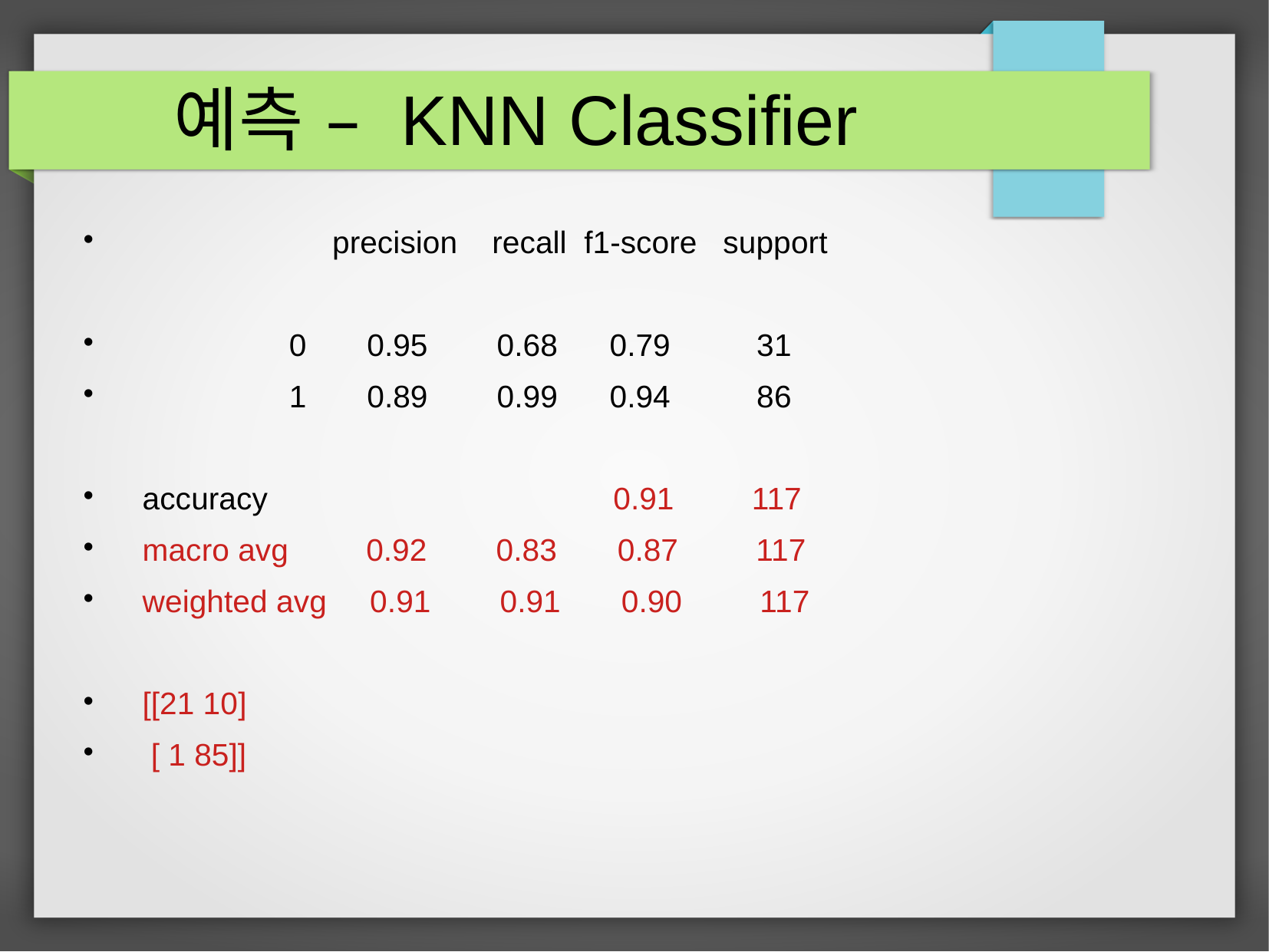

예측 – KNN Classifier
                      precision    recall  f1-score   support

                 0       0.95        0.68      0.79          31
                 1       0.89        0.99      0.94          86

accuracy                                        0.91         117
macro avg         0.92        0.83       0.87         117
weighted avg     0.91        0.91       0.90         117

[[21 10]
 [ 1 85]]